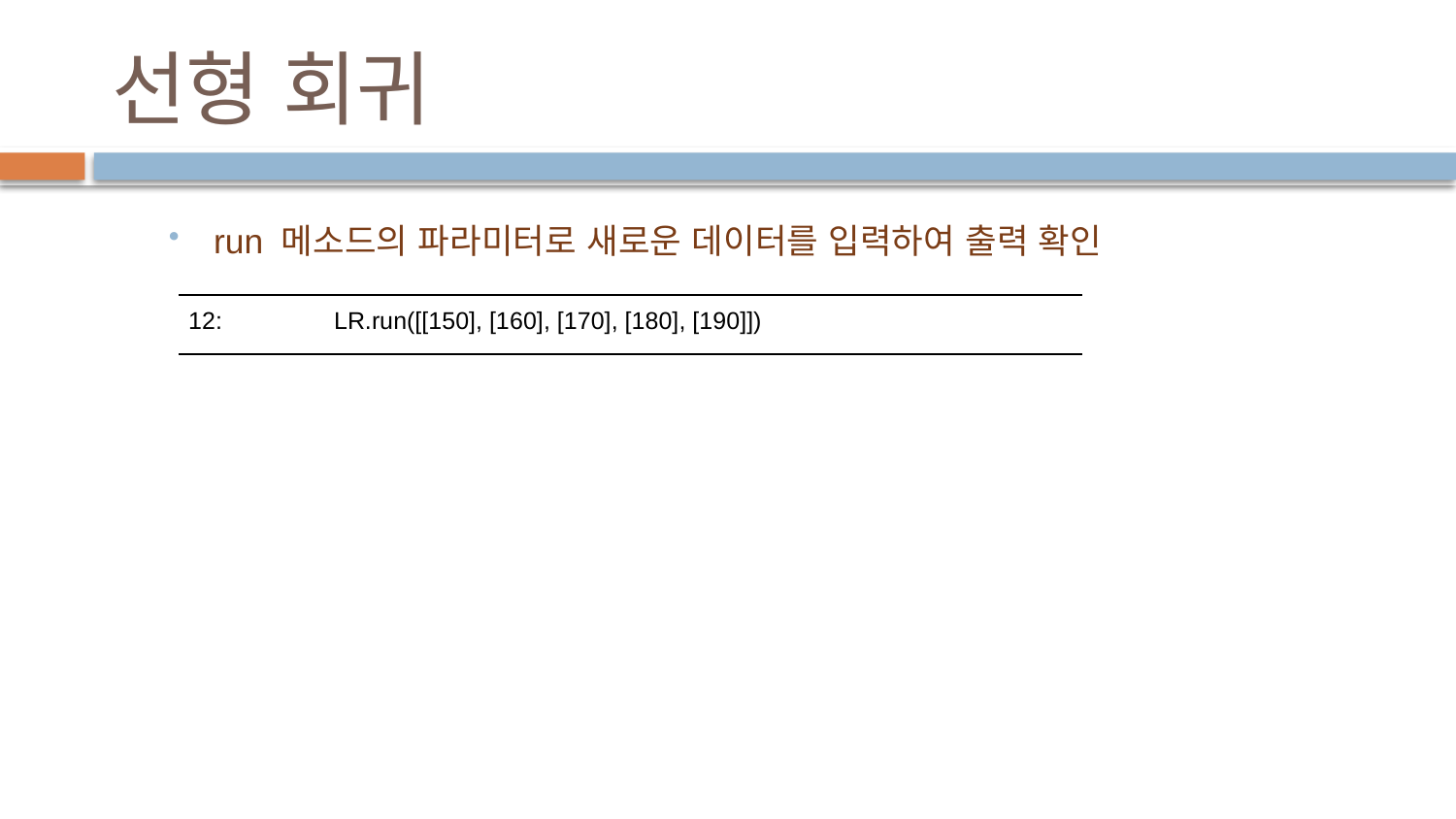

# 선형 회귀
run 메소드의 파라미터로 새로운 데이터를 입력하여 출력 확인
| 12: LR.run([[150], [160], [170], [180], [190]]) |
| --- |